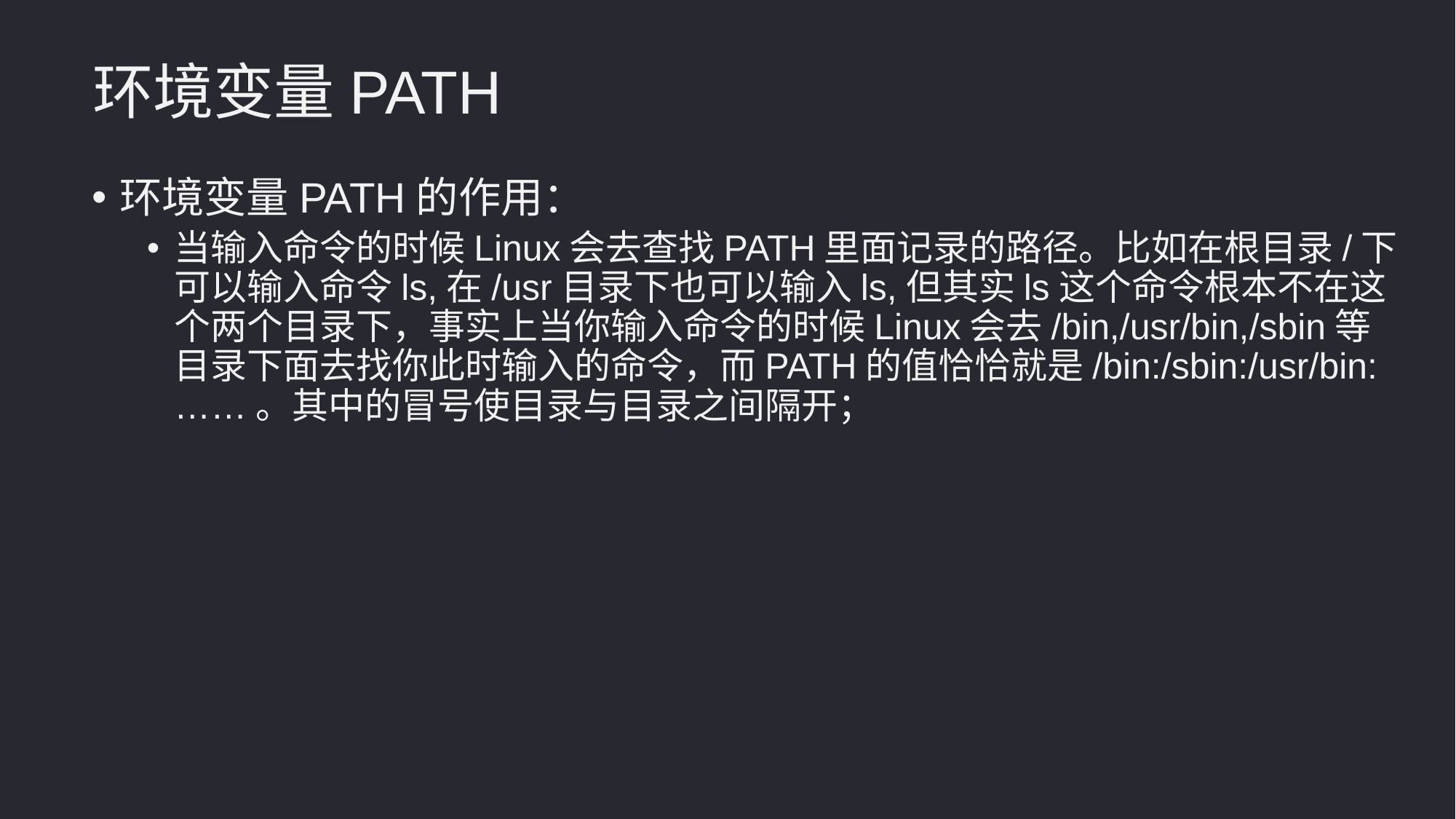

环境变量PATH
环境变量PATH的作用：
当输入命令的时候Linux会去查找PATH里面记录的路径。比如在根目录/下可以输入命令ls,在/usr目录下也可以输入ls,但其实ls这个命令根本不在这个两个目录下，事实上当你输入命令的时候Linux会去/bin,/usr/bin,/sbin等目录下面去找你此时输入的命令，而PATH的值恰恰就是/bin:/sbin:/usr/bin:……。其中的冒号使目录与目录之间隔开；